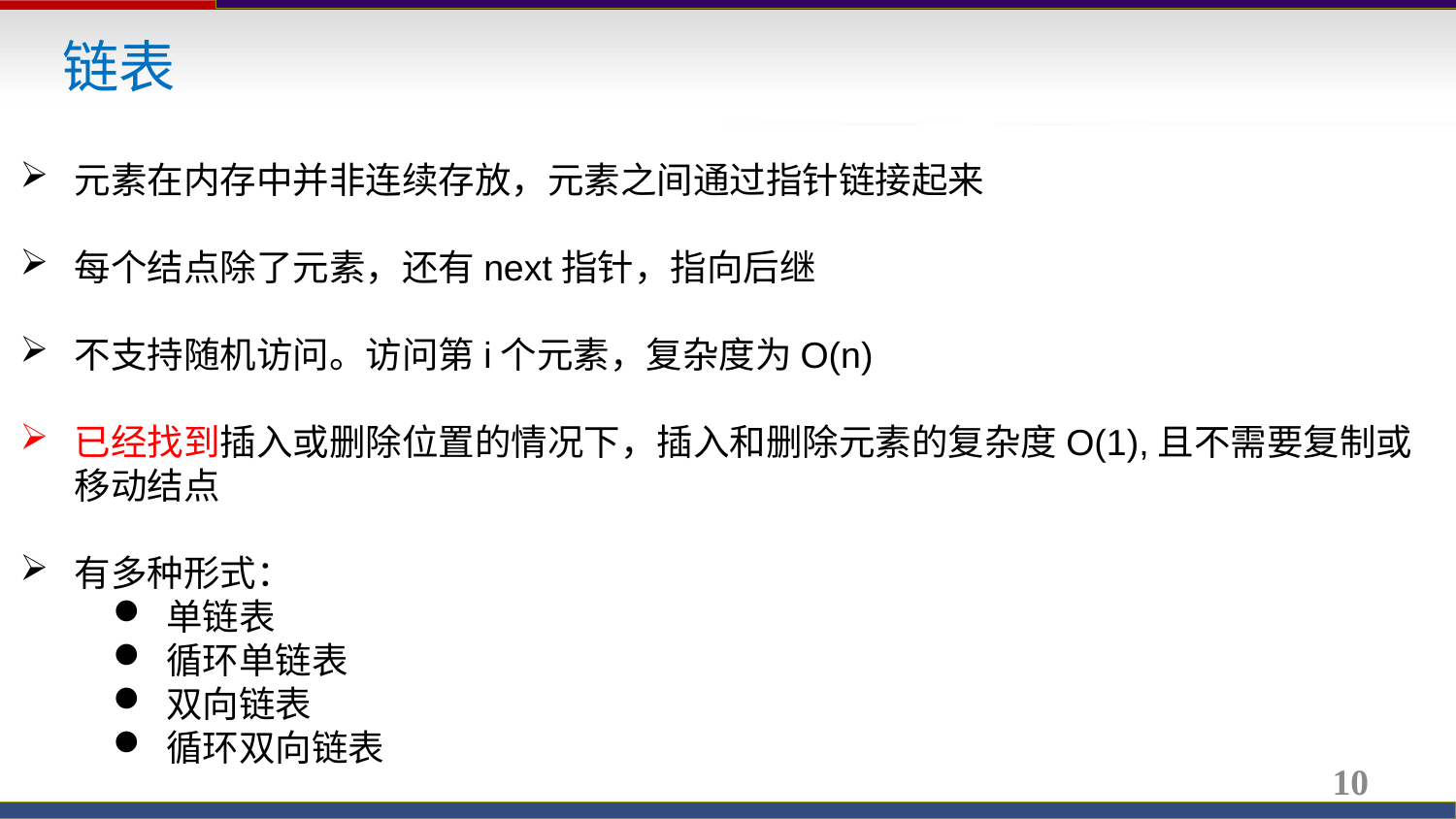

链表

元素在内存中并非连续存放，元素之间通过指针链接起来

每个结点除了元素，还有next指针，指向后继

不支持随机访问。访问第i个元素，复杂度为O(n)

已经找到插入或删除位置的情况下，插入和删除元素的复杂度O(1),且不需要复制或移动结点

有多种形式：
 单链表
 循环单链表
 双向链表
 循环双向链表